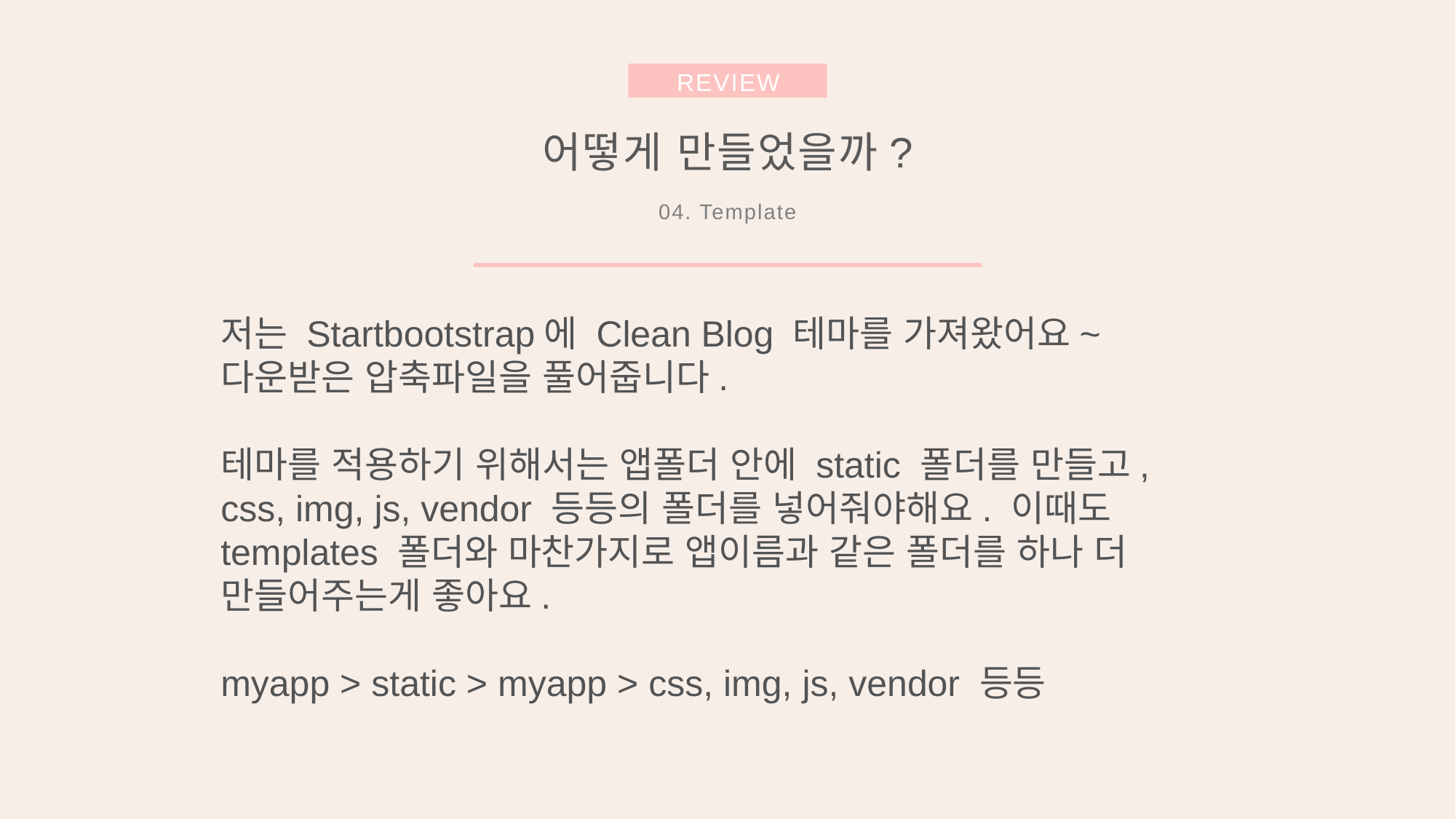

REVIEW
어떻게 만들었을까?
04. Template
저는 Startbootstrap에 Clean Blog 테마를 가져왔어요~
다운받은 압축파일을 풀어줍니다.

테마를 적용하기 위해서는 앱폴더 안에 static 폴더를 만들고,
css, img, js, vendor 등등의 폴더를 넣어줘야해요. 이때도 templates 폴더와 마찬가지로 앱이름과 같은 폴더를 하나 더 만들어주는게 좋아요.

myapp > static > myapp > css, img, js, vendor 등등